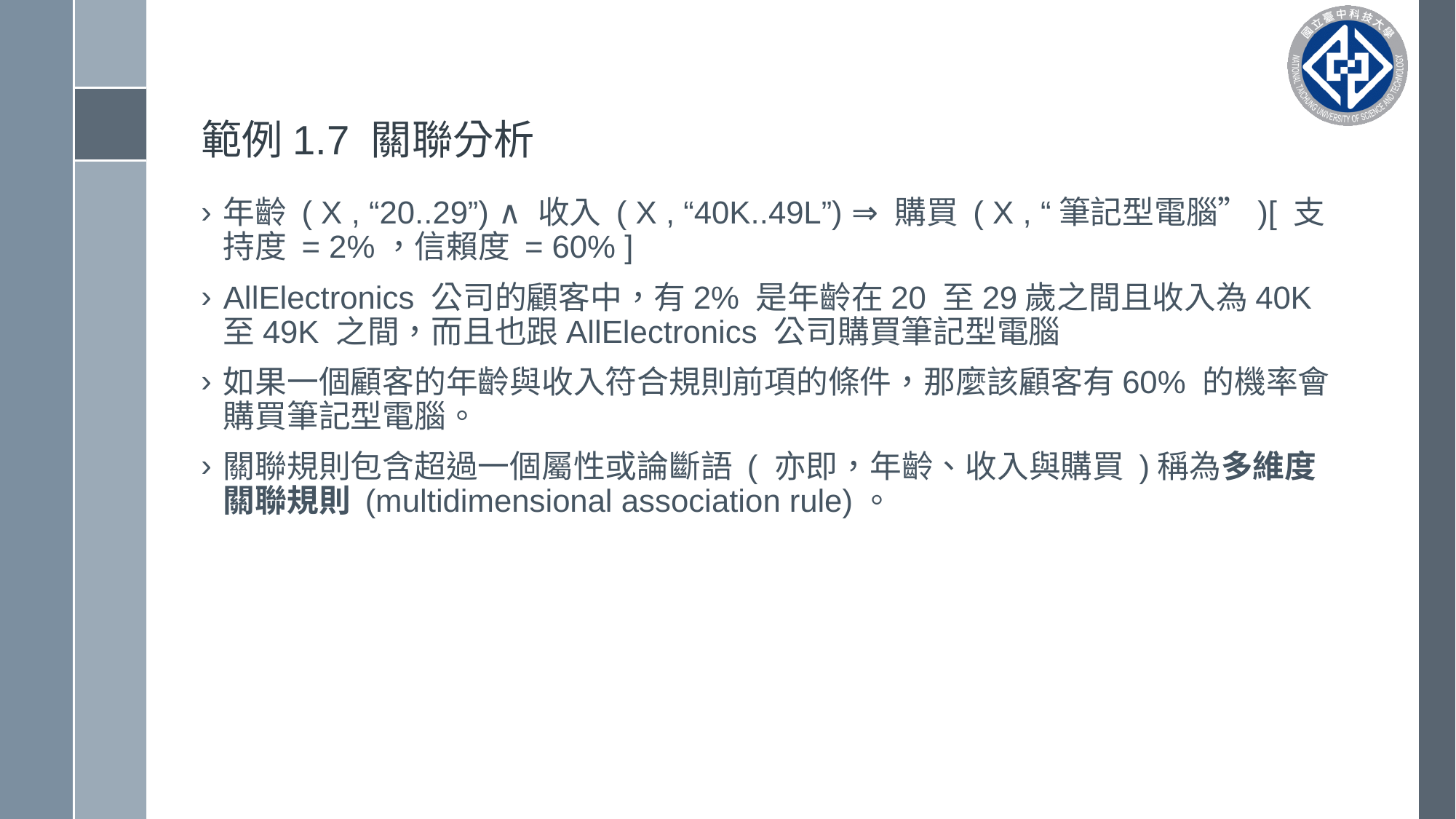

# 範例1.7 關聯分析
年齡 ( X , “20..29”) ∧ 收入 ( X , “40K..49L”) ⇒ 購買 ( X , “筆記型電腦”)[ 支持度 = 2%，信賴度 = 60% ]
AllElectronics 公司的顧客中，有2% 是年齡在20 至29歲之間且收入為40K 至49K 之間，而且也跟AllElectronics 公司購買筆記型電腦
如果一個顧客的年齡與收入符合規則前項的條件，那麼該顧客有60% 的機率會購買筆記型電腦。
關聯規則包含超過一個屬性或論斷語 ( 亦即，年齡、收入與購買 )稱為多維度關聯規則 (multidimensional association rule)。